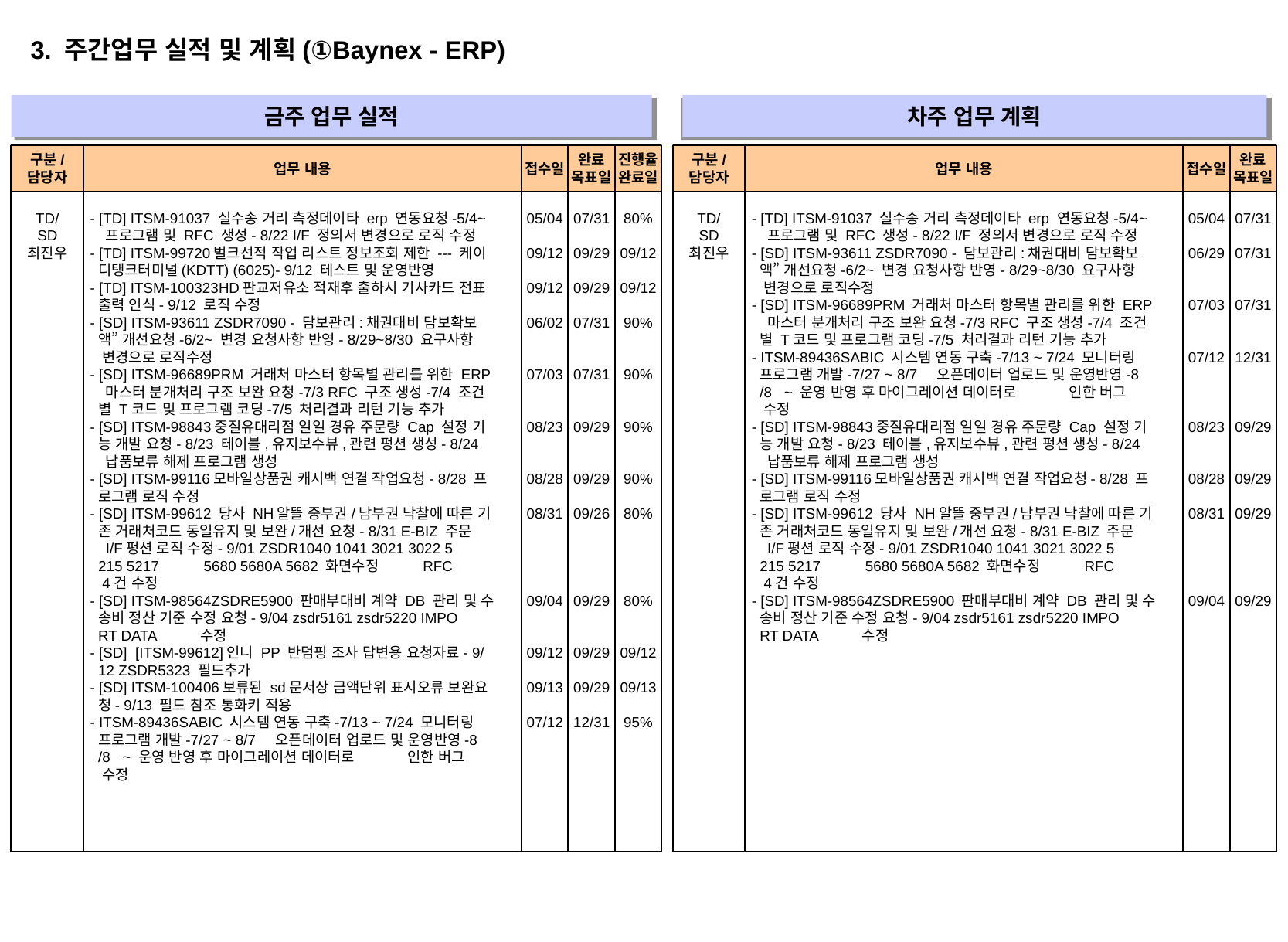

3. 주간업무 실적 및 계획(①Baynex - ERP)
금주 업무 실적
차주 업무 계획
" "
" "
구분/
담당자
업무 내용
접수일
완료
목표일
진행율
완료일
구분/
담당자
업무 내용
접수일
완료
목표일
TD/
SD
최진우

- [TD] ITSM-91037 실수송 거리 측정데이타 erp 연동요청-5/4~
   프로그램 및 RFC 생성- 8/22 I/F 정의서 변경으로 로직 수정
- [TD] ITSM-99720벌크선적 작업 리스트 정보조회 제한 --- 케이
  디탱크터미널(KDTT) (6025)- 9/12 테스트 및 운영반영
- [TD] ITSM-100323HD판교저유소 적재후 출하시 기사카드 전표
  출력 인식- 9/12 로직 수정
- [SD] ITSM-93611 ZSDR7090 - 담보관리:채권대비 담보확보
  액” 개선요청-6/2~ 변경 요청사항 반영- 8/29~8/30 요구사항
   변경으로 로직수정
- [SD] ITSM-96689PRM 거래처 마스터 항목별 관리를 위한 ERP
   마스터 분개처리 구조 보완 요청-7/3 RFC 구조 생성-7/4 조건
  별 T코드 및 프로그램 코딩-7/5 처리결과 리턴 기능 추가
- [SD] ITSM-98843중질유대리점 일일 경유 주문량 Cap 설정 기
  능 개발 요청- 8/23 테이블,유지보수뷰,관련 펑션 생성- 8/24
   납품보류 해제 프로그램 생성
- [SD] ITSM-99116모바일상품권 캐시백 연결 작업요청- 8/28 프
  로그램 로직 수정
- [SD] ITSM-99612 당사 NH알뜰 중부권/남부권 낙찰에 따른 기
  존 거래처코드 동일유지 및 보완/개선 요청- 8/31 E-BIZ 주문
   I/F펑션 로직 수정- 9/01 ZSDR1040 1041 3021 3022 5
  215 5217           5680 5680A 5682 화면수정          RFC
   4건 수정
- [SD] ITSM-98564ZSDRE5900 판매부대비 계약 DB 관리 및 수
  송비 정산 기준 수정 요청- 9/04 zsdr5161 zsdr5220 IMPO
  RT DATA          수정
- [SD]  [ITSM-99612]인니 PP 반덤핑 조사 답변용 요청자료- 9/
  12 ZSDR5323 필드추가
- [SD] ITSM-100406보류된 sd문서상 금액단위 표시오류 보완요
  청- 9/13 필드 참조 통화키 적용
- ITSM-89436SABIC 시스템 연동 구축-7/13 ~ 7/24 모니터링
  프로그램 개발-7/27 ~ 8/7    오픈데이터 업로드 및 운영반영-8
  /8   ~ 운영 반영 후 마이그레이션 데이터로             인한 버그
   수정
05/04
09/12
09/12
06/02
07/03
08/23
08/28
08/31
09/04
09/12
09/13
07/12
07/31
09/29
09/29
07/31
07/31
09/29
09/29
09/26
09/29
09/29
09/29
12/31
80%
09/12
09/12
90%
90%
90%
90%
80%
80%
09/12
09/13
95%
TD/
SD
최진우

- [TD] ITSM-91037 실수송 거리 측정데이타 erp 연동요청-5/4~
   프로그램 및 RFC 생성- 8/22 I/F 정의서 변경으로 로직 수정
- [SD] ITSM-93611 ZSDR7090 - 담보관리:채권대비 담보확보
  액” 개선요청-6/2~ 변경 요청사항 반영- 8/29~8/30 요구사항
   변경으로 로직수정
- [SD] ITSM-96689PRM 거래처 마스터 항목별 관리를 위한 ERP
   마스터 분개처리 구조 보완 요청-7/3 RFC 구조 생성-7/4 조건
  별 T코드 및 프로그램 코딩-7/5 처리결과 리턴 기능 추가
- ITSM-89436SABIC 시스템 연동 구축-7/13 ~ 7/24 모니터링
  프로그램 개발-7/27 ~ 8/7    오픈데이터 업로드 및 운영반영-8
  /8   ~ 운영 반영 후 마이그레이션 데이터로             인한 버그
   수정
- [SD] ITSM-98843중질유대리점 일일 경유 주문량 Cap 설정 기
  능 개발 요청- 8/23 테이블,유지보수뷰,관련 펑션 생성- 8/24
   납품보류 해제 프로그램 생성
- [SD] ITSM-99116모바일상품권 캐시백 연결 작업요청- 8/28 프
  로그램 로직 수정
- [SD] ITSM-99612 당사 NH알뜰 중부권/남부권 낙찰에 따른 기
  존 거래처코드 동일유지 및 보완/개선 요청- 8/31 E-BIZ 주문
   I/F펑션 로직 수정- 9/01 ZSDR1040 1041 3021 3022 5
  215 5217           5680 5680A 5682 화면수정          RFC
   4건 수정
- [SD] ITSM-98564ZSDRE5900 판매부대비 계약 DB 관리 및 수
  송비 정산 기준 수정 요청- 9/04 zsdr5161 zsdr5220 IMPO
  RT DATA          수정
05/04
06/29
07/03
07/12
08/23
08/28
08/31
09/04
07/31
07/31
07/31
12/31
09/29
09/29
09/29
09/29